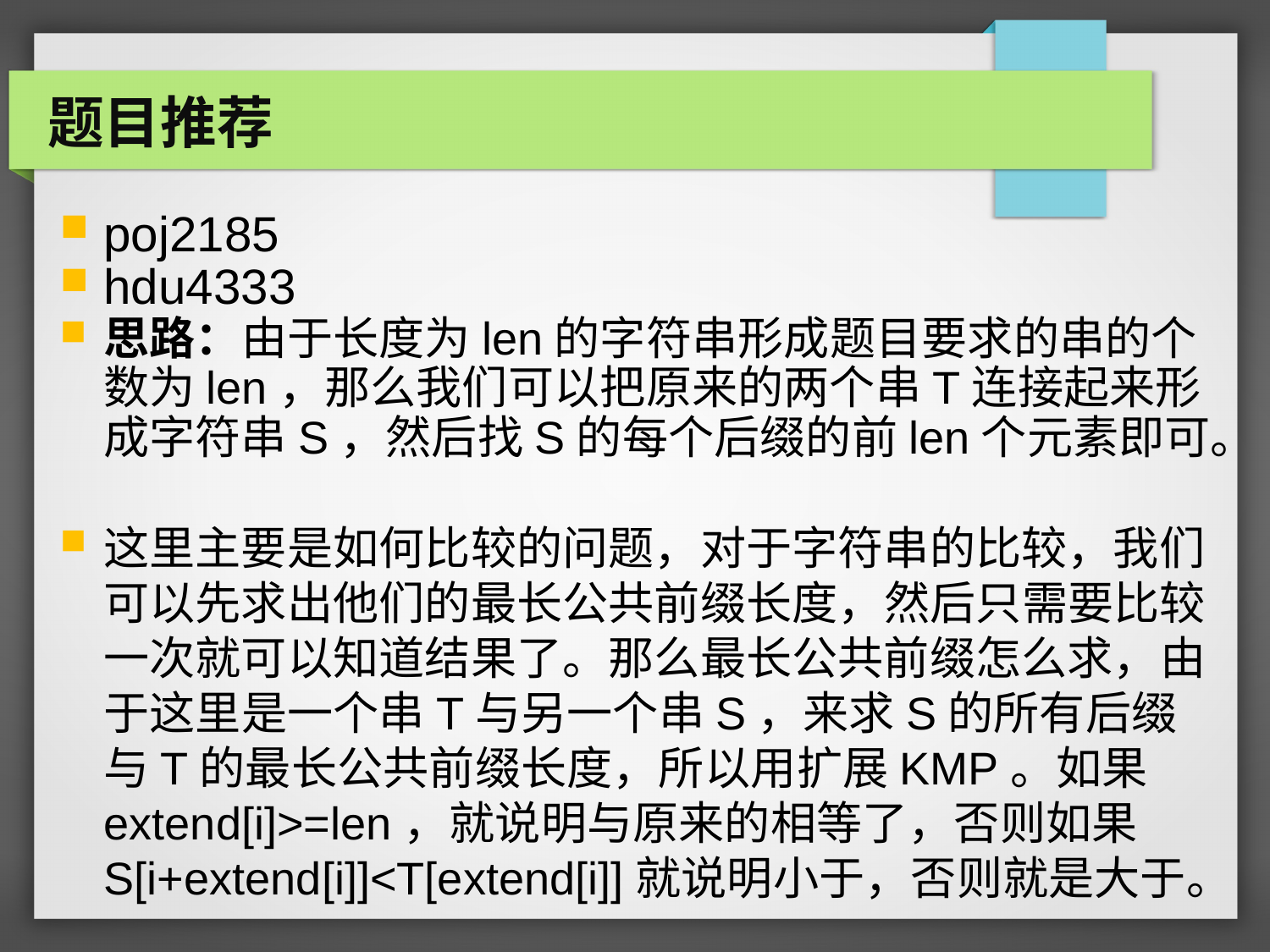

# 题目推荐
poj2185
hdu4333
思路：由于长度为len的字符串形成题目要求的串的个数为len，那么我们可以把原来的两个串T连接起来形成字符串S，然后找S的每个后缀的前len个元素即可。

这里主要是如何比较的问题，对于字符串的比较，我们可以先求出他们的最长公共前缀长度，然后只需要比较一次就可以知道结果了。那么最长公共前缀怎么求，由于这里是一个串T与另一个串S，来求S的所有后缀与T的最长公共前缀长度，所以用扩展KMP。如果extend[i]>=len，就说明与原来的相等了，否则如果S[i+extend[i]]<T[extend[i]]就说明小于，否则就是大于。